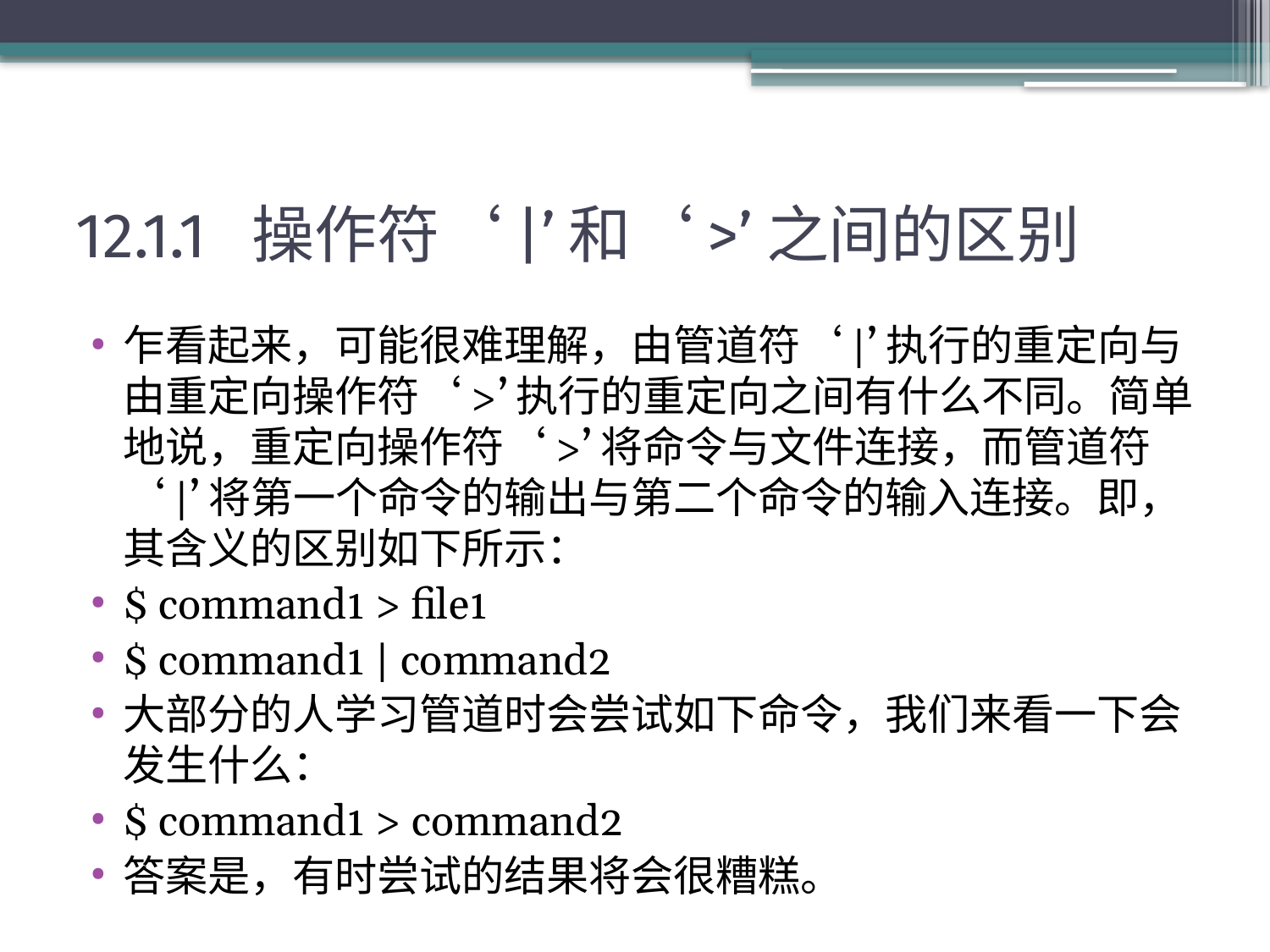

# 12.1.1  操作符‘|’和‘>’之间的区别
乍看起来，可能很难理解，由管道符‘|’执行的重定向与由重定向操作符‘>’执行的重定向之间有什么不同。简单地说，重定向操作符‘>’将命令与文件连接，而管道符‘|’将第一个命令的输出与第二个命令的输入连接。即，其含义的区别如下所示：
$ command1 > file1
$ command1 | command2
大部分的人学习管道时会尝试如下命令，我们来看一下会发生什么：
$ command1 > command2
答案是，有时尝试的结果将会很糟糕。